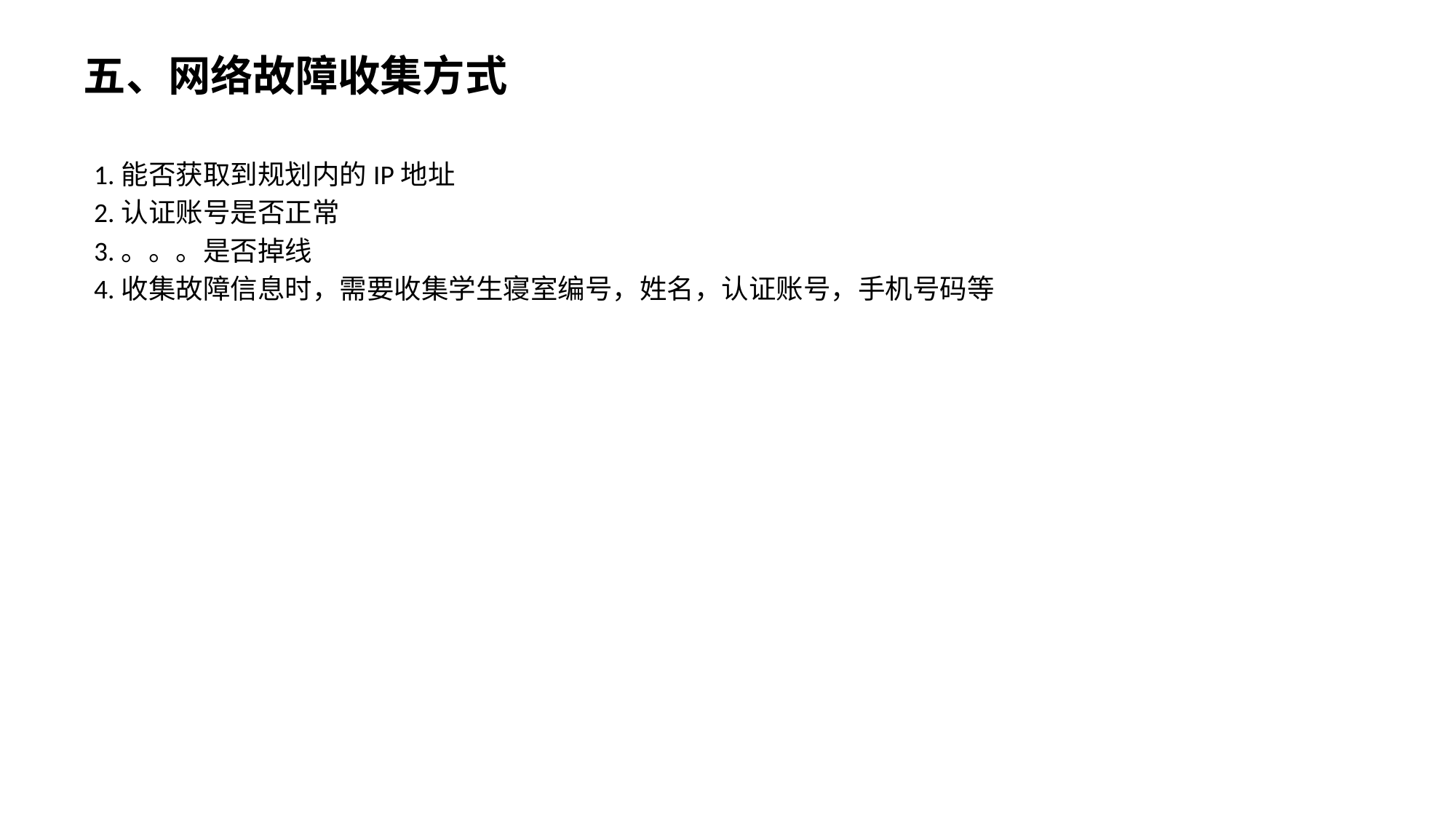

# 五、网络故障收集方式
1.能否获取到规划内的IP地址
2.认证账号是否正常
3.。。。是否掉线
4.收集故障信息时，需要收集学生寝室编号，姓名，认证账号，手机号码等